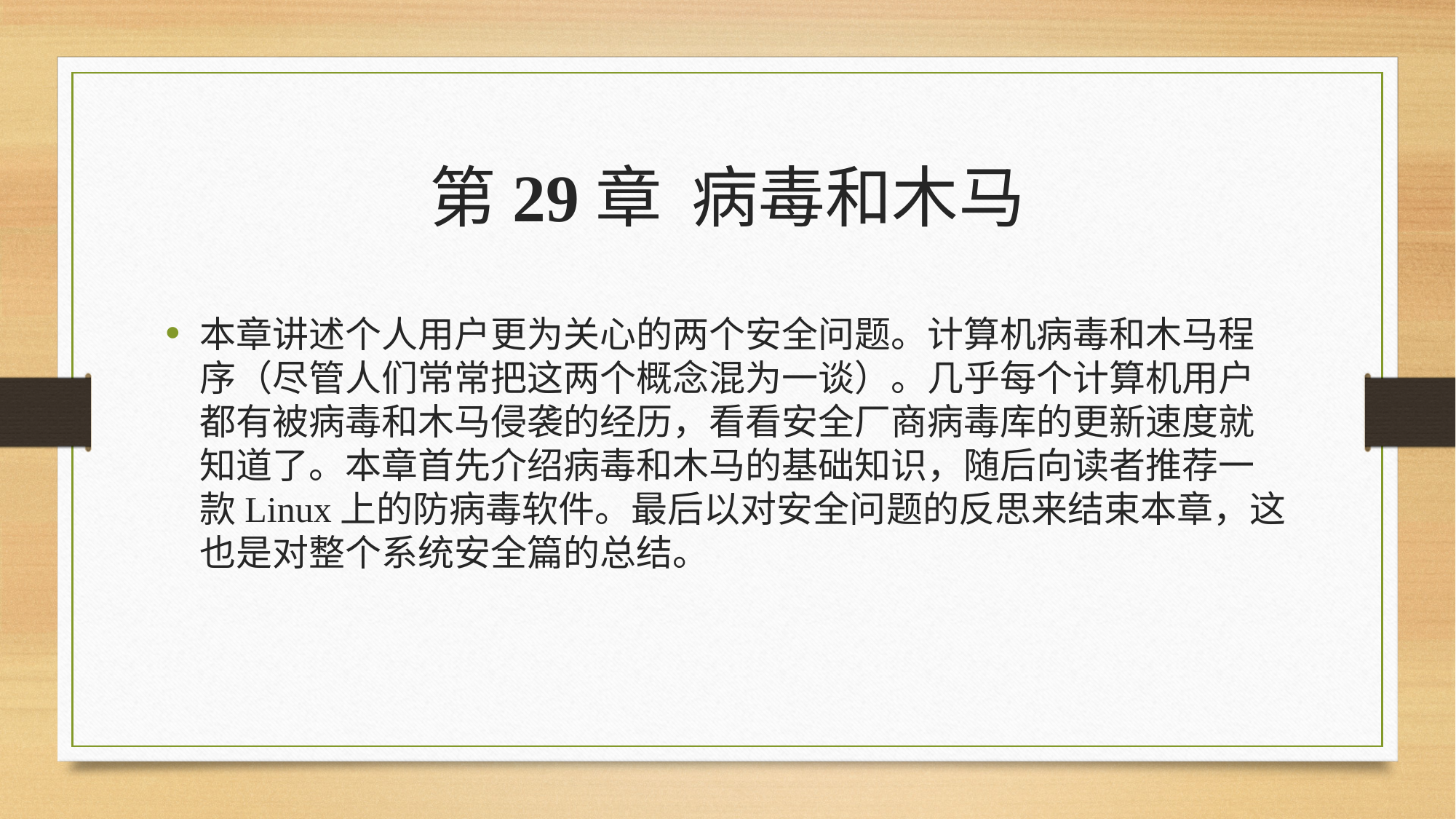

# 第29章  病毒和木马
本章讲述个人用户更为关心的两个安全问题。计算机病毒和木马程序（尽管人们常常把这两个概念混为一谈）。几乎每个计算机用户都有被病毒和木马侵袭的经历，看看安全厂商病毒库的更新速度就知道了。本章首先介绍病毒和木马的基础知识，随后向读者推荐一款Linux上的防病毒软件。最后以对安全问题的反思来结束本章，这也是对整个系统安全篇的总结。